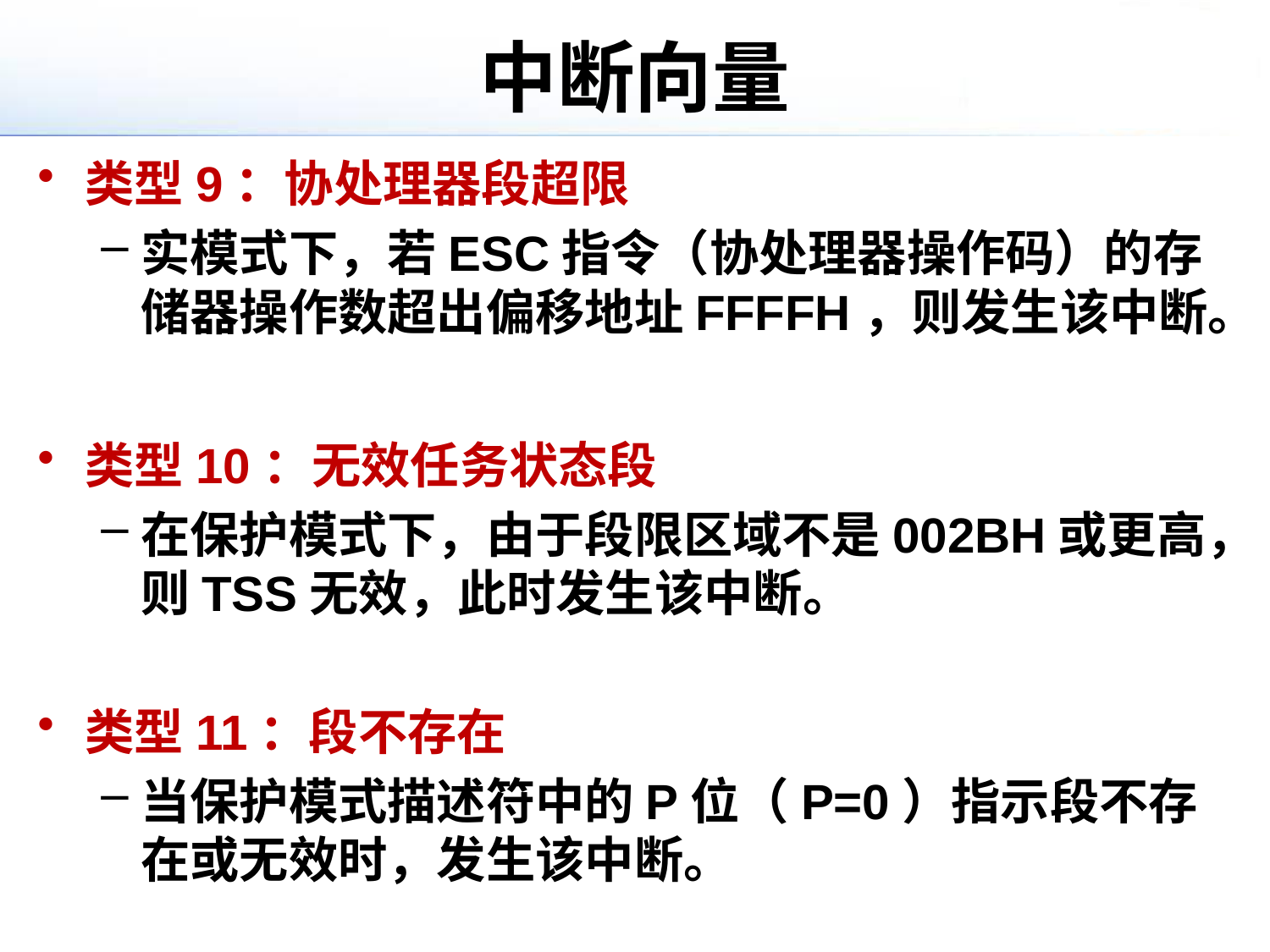

# 中断向量
类型9：协处理器段超限
实模式下，若ESC指令（协处理器操作码）的存储器操作数超出偏移地址FFFFH，则发生该中断。

类型10：无效任务状态段
在保护模式下，由于段限区域不是002BH或更高，则TSS无效，此时发生该中断。

类型11：段不存在
当保护模式描述符中的P位（P=0）指示段不存在或无效时，发生该中断。